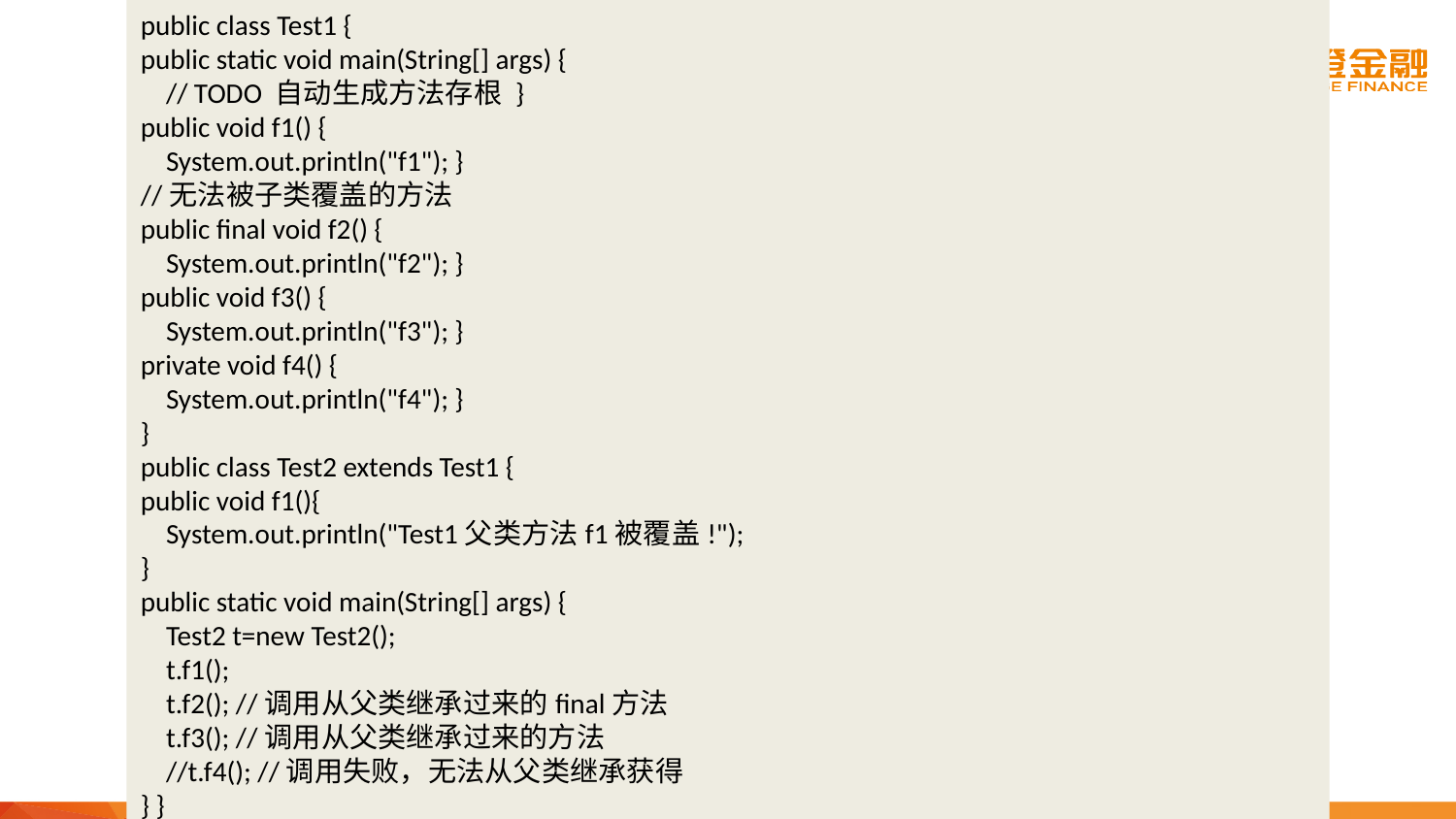

public class Test1 {
public static void main(String[] args) {
    // TODO 自动生成方法存根 }
public void f1() {
    System.out.println("f1"); }
//无法被子类覆盖的方法
public final void f2() {
    System.out.println("f2"); }
public void f3() {
    System.out.println("f3"); }
private void f4() {
    System.out.println("f4"); }
}
public class Test2 extends Test1 {
public void f1(){
    System.out.println("Test1父类方法f1被覆盖!");
}
public static void main(String[] args) {
    Test2 t=new Test2();
    t.f1();
    t.f2(); //调用从父类继承过来的final方法
    t.f3(); //调用从父类继承过来的方法
    //t.f4(); //调用失败，无法从父类继承获得
} }